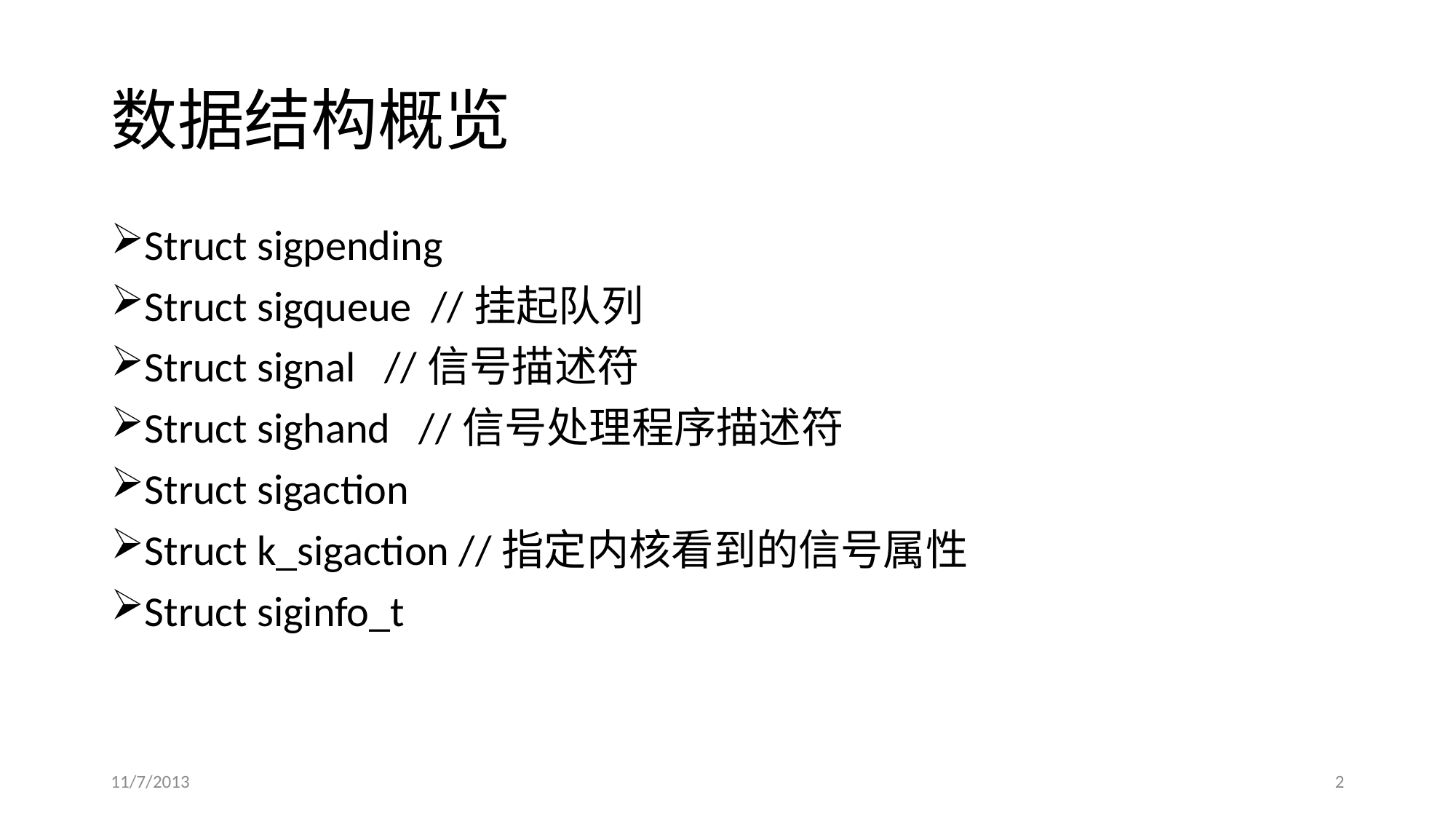

# 数据结构概览
Struct sigpending
Struct sigqueue  //挂起队列
Struct signal   //信号描述符
Struct sighand   //信号处理程序描述符
Struct sigaction
Struct k_sigaction //指定内核看到的信号属性
Struct siginfo_t
11/7/2013
2